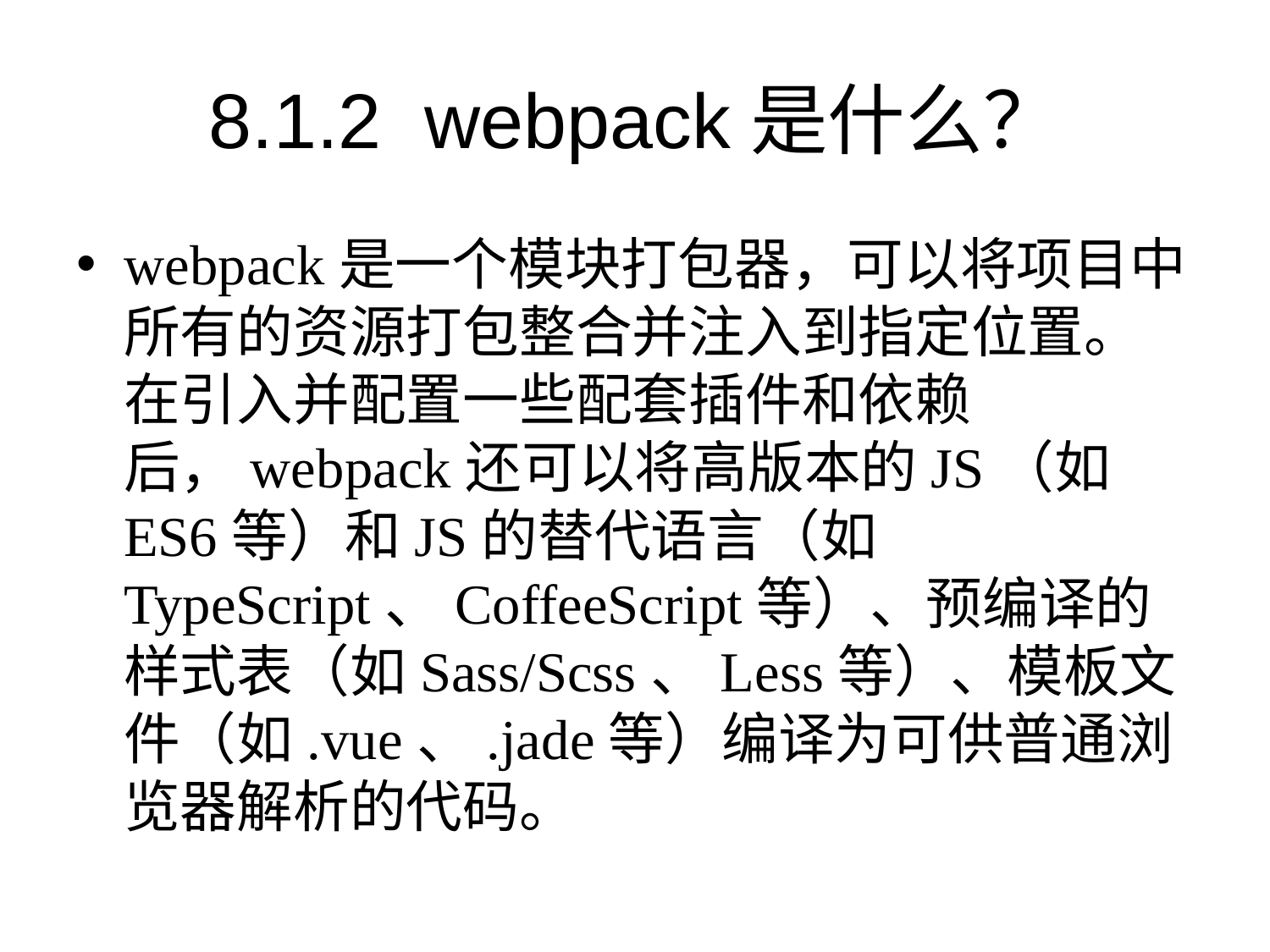

# 8.1.2  webpack是什么？
webpack是一个模块打包器，可以将项目中所有的资源打包整合并注入到指定位置。在引入并配置一些配套插件和依赖后，webpack还可以将高版本的JS（如ES6等）和JS的替代语言（如TypeScript、CoffeeScript等）、预编译的样式表（如Sass/Scss、Less等）、模板文件（如.vue、.jade等）编译为可供普通浏览器解析的代码。